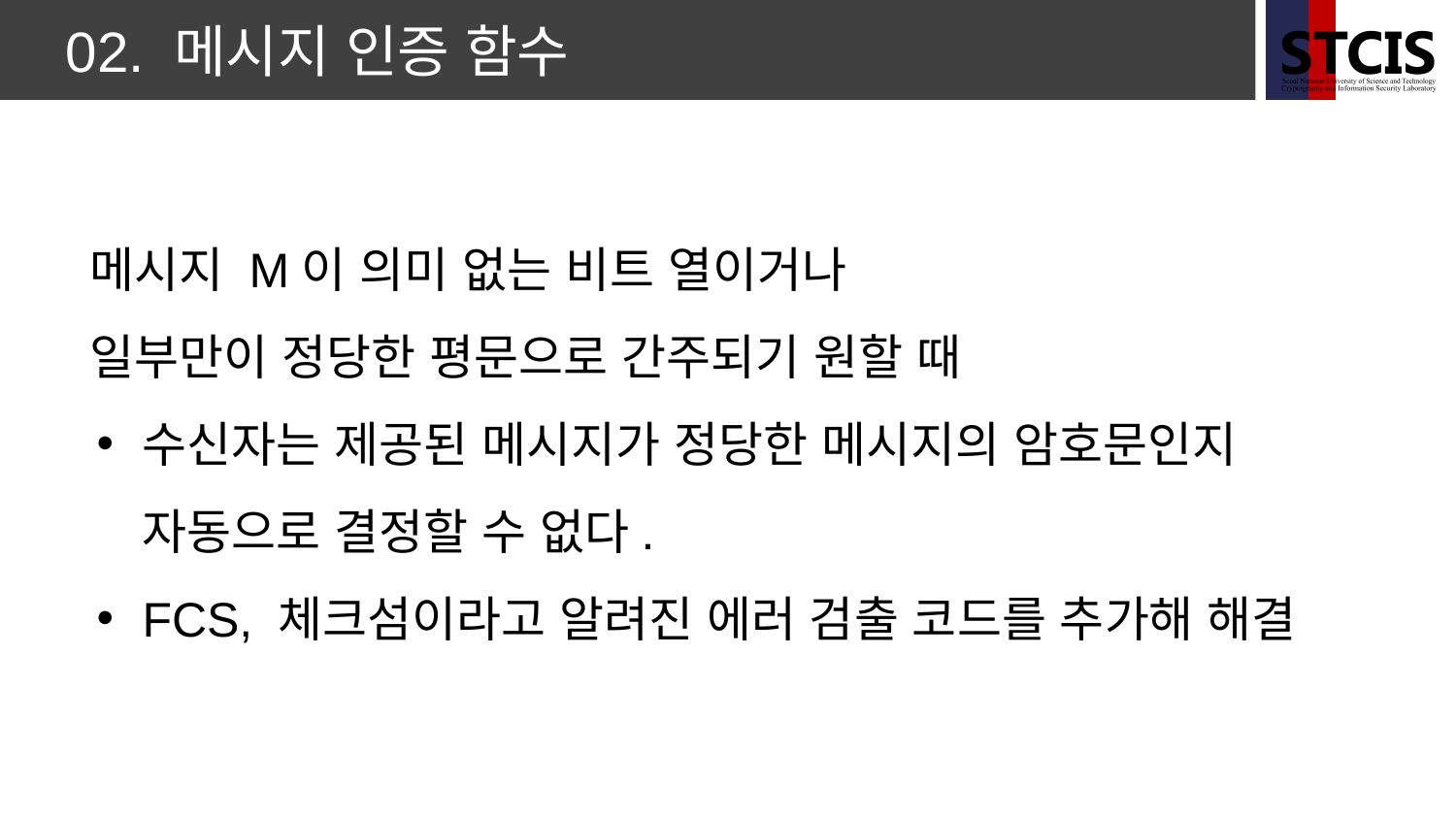

02. 메시지 인증 함수
    메시지 M이 의미 없는 비트 열이거나
    일부만이 정당한 평문으로 간주되기 원할 때
수신자는 제공된 메시지가 정당한 메시지의 암호문인지 자동으로 결정할 수 없다.
FCS, 체크섬이라고 알려진 에러 검출 코드를 추가해 해결